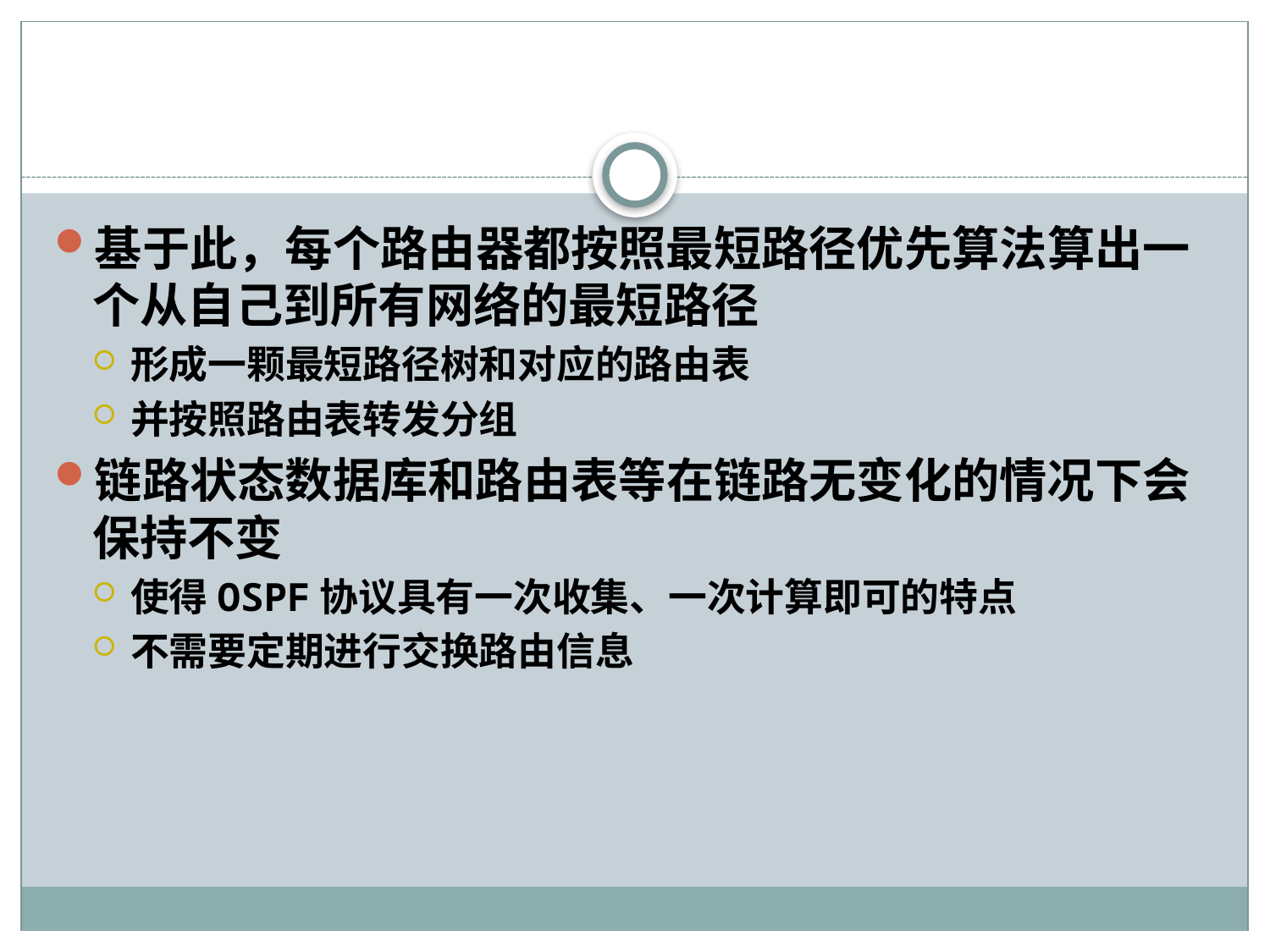

#
基于此，每个路由器都按照最短路径优先算法算出一个从自己到所有网络的最短路径
形成一颗最短路径树和对应的路由表
并按照路由表转发分组
链路状态数据库和路由表等在链路无变化的情况下会保持不变
使得OSPF协议具有一次收集、一次计算即可的特点
不需要定期进行交换路由信息